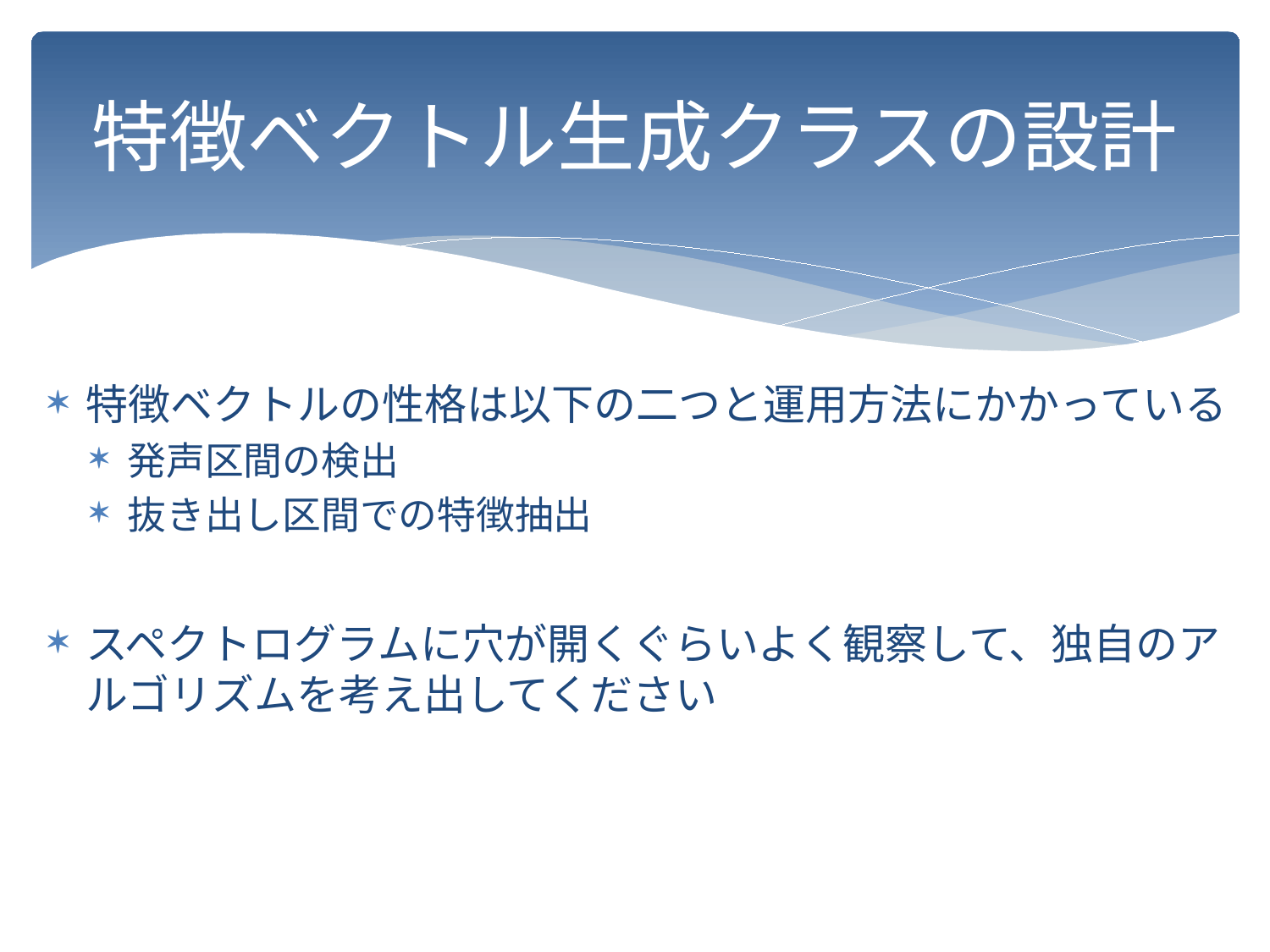

# 特徴ベクトル生成クラスの設計
特徴ベクトルの性格は以下の二つと運用方法にかかっている
発声区間の検出
抜き出し区間での特徴抽出

スペクトログラムに穴が開くぐらいよく観察して、独自のアルゴリズムを考え出してください